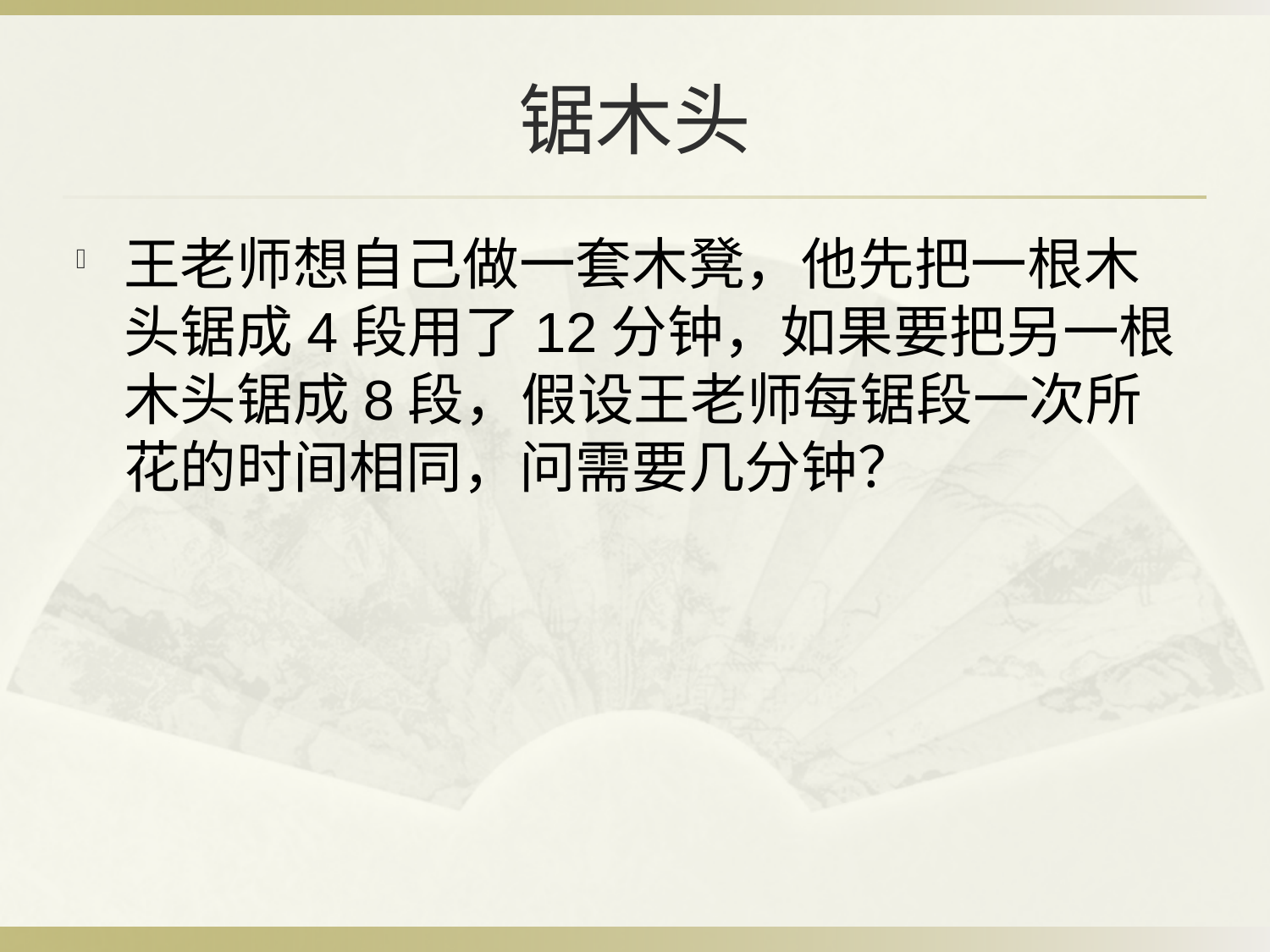

# 锯木头
王老师想自己做一套木凳，他先把一根木头锯成4段用了12分钟，如果要把另一根木头锯成8段，假设王老师每锯段一次所花的时间相同，问需要几分钟？